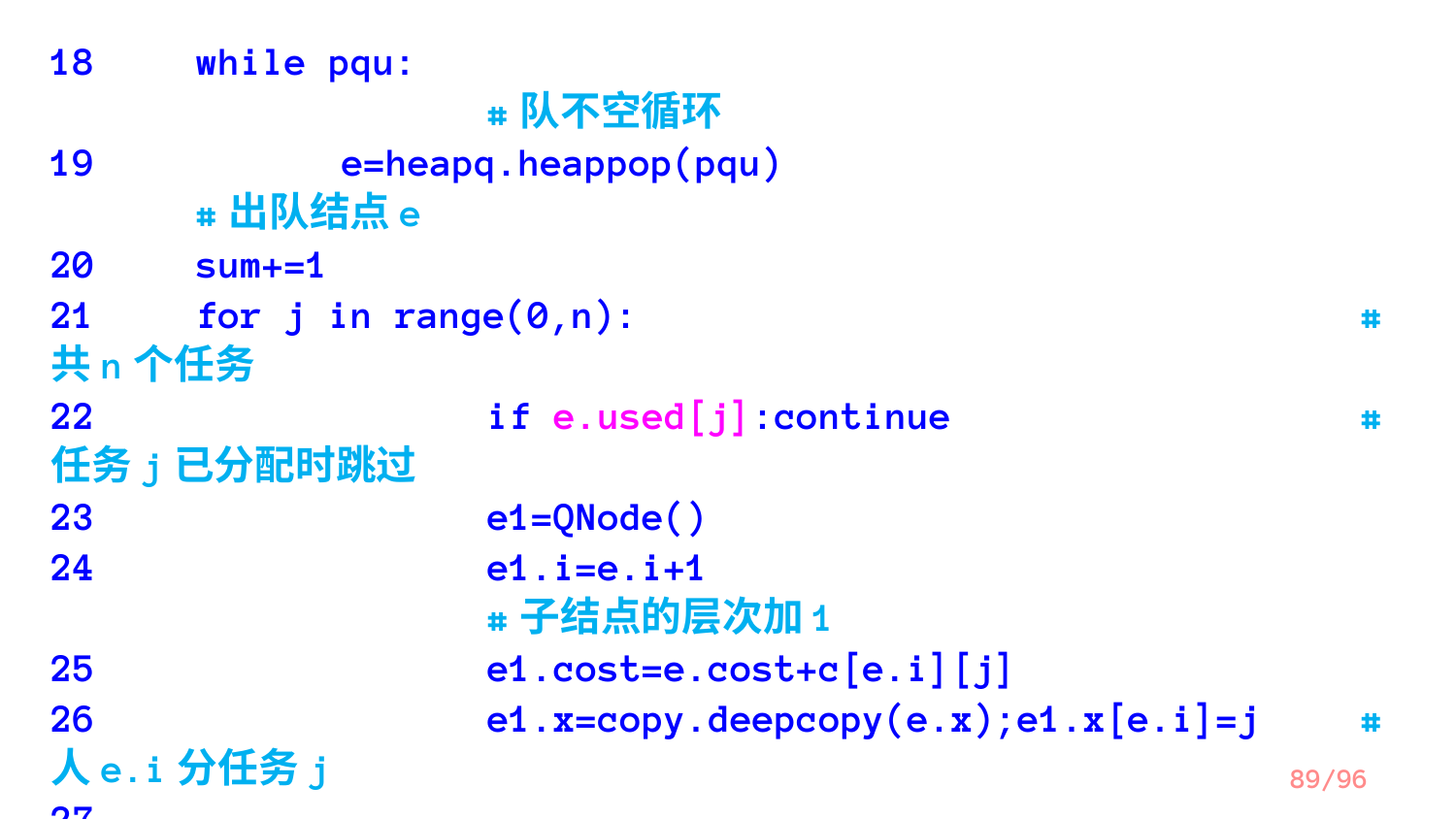

18  	while pqu:										#队不空循环
19   		e=heapq.heappop(pqu)					#出队结点e
20    	sum+=1
21    	for j in range(0,n):					#共n个任务
22     		if e.used[j]:continue			#任务j已分配时跳过
23     		e1=QNode()
24     		e1.i=e.i+1								#子结点的层次加1
25     		e1.cost=e.cost+c[e.i][j]
26     		e1.x=copy.deepcopy(e.x);e1.x[e.i]=j	#人e.i分任务j
27     		e1.used=copy.deepcopy(e.used);e1.used[j]=True
28     		bound(e1)								#求e1的lb
29      	if e1.lb<bestc:						#剪支
30      		EnQueue(e1,pqu)
89/96